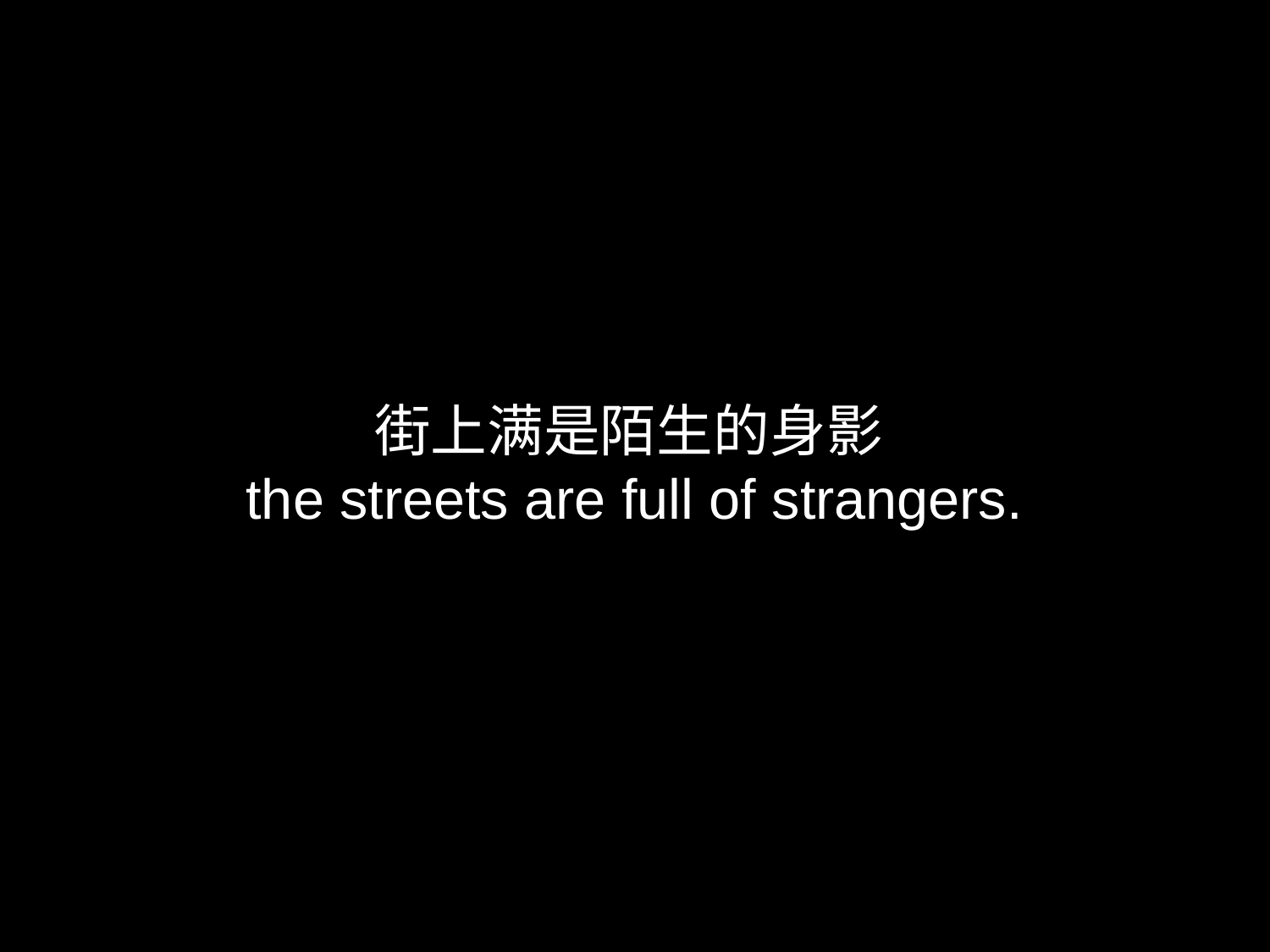

街上满是陌生的身影
the streets are full of strangers.